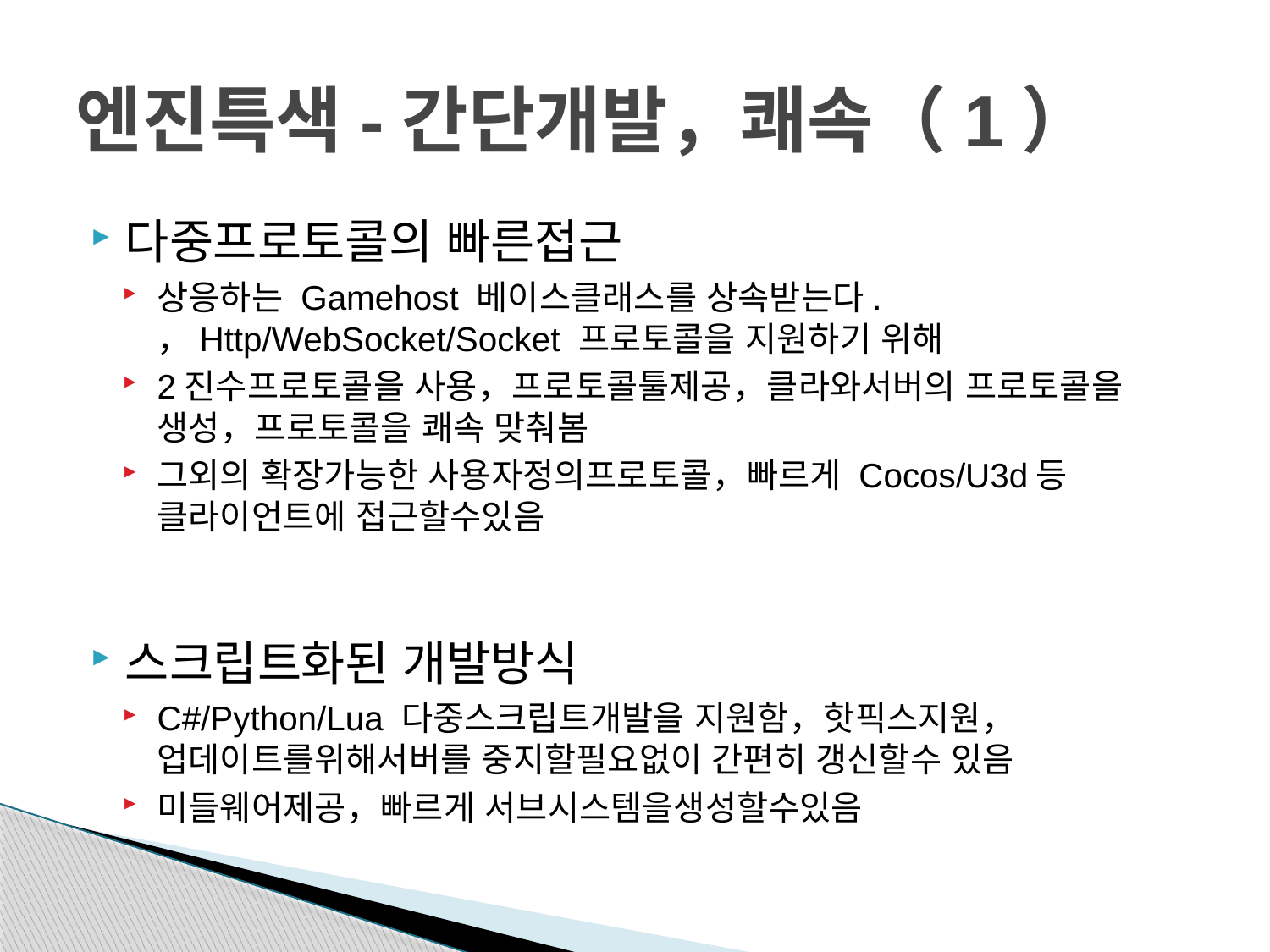

# 엔진특색-간단개발，쾌속（1）
다중프로토콜의 빠른접근
상응하는 Gamehost 베이스클래스를 상속받는다. ，Http/WebSocket/Socket 프로토콜을 지원하기 위해
2진수프로토콜을 사용，프로토콜툴제공，클라와서버의 프로토콜을 생성，프로토콜을 쾌속 맞춰봄
그외의 확장가능한 사용자정의프로토콜，빠르게 Cocos/U3d등 클라이언트에 접근할수있음

스크립트화된 개발방식
C#/Python/Lua 다중스크립트개발을 지원함，핫픽스지원，업데이트를위해서버를 중지할필요없이 간편히 갱신할수 있음
미들웨어제공，빠르게 서브시스템을생성할수있음